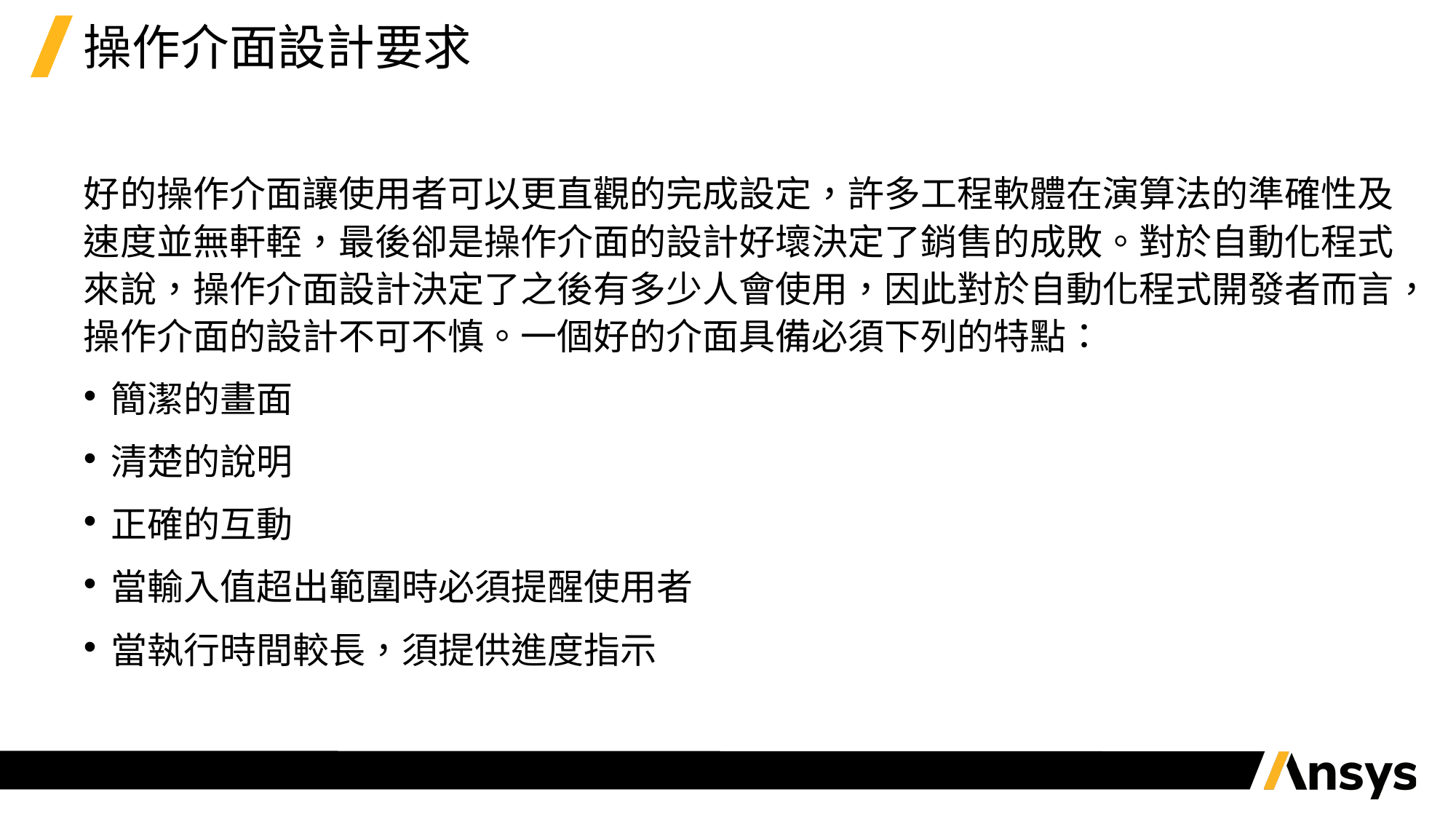

# 操作介面設計要求
好的操作介面讓使用者可以更直觀的完成設定，許多工程軟體在演算法的準確性及速度並無軒輊，最後卻是操作介面的設計好壞決定了銷售的成敗。對於自動化程式來說，操作介面設計決定了之後有多少人會使用，因此對於自動化程式開發者而言，操作介面的設計不可不慎。一個好的介面具備必須下列的特點：
簡潔的畫面
清楚的說明
正確的互動
當輸入值超出範圍時必須提醒使用者
當執行時間較長，須提供進度指示